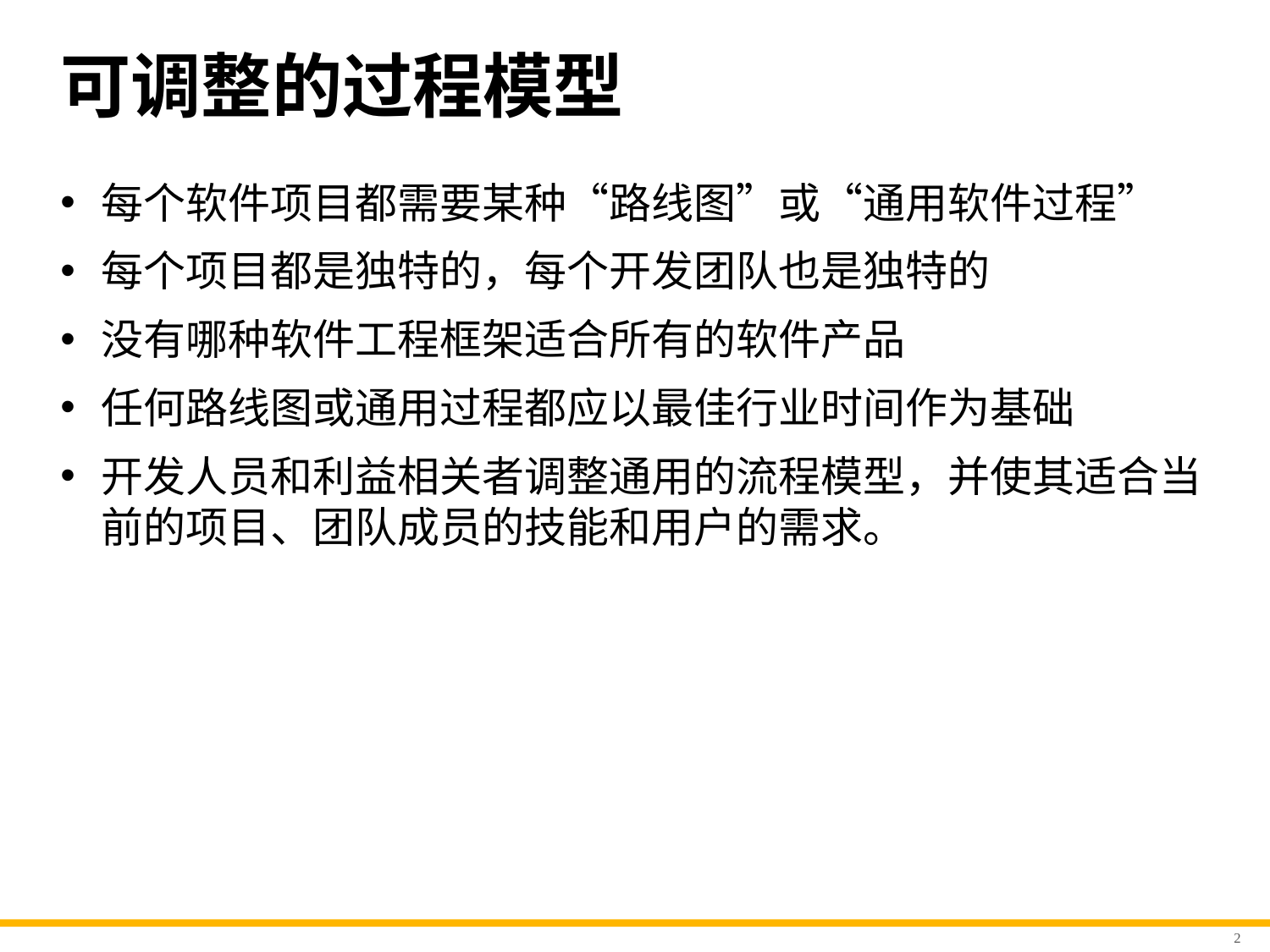

# 可调整的过程模型
每个软件项目都需要某种“路线图”或“通用软件过程”
每个项目都是独特的，每个开发团队也是独特的
没有哪种软件工程框架适合所有的软件产品
任何路线图或通用过程都应以最佳行业时间作为基础
开发人员和利益相关者调整通用的流程模型，并使其适合当前的项目、团队成员的技能和用户的需求。

2